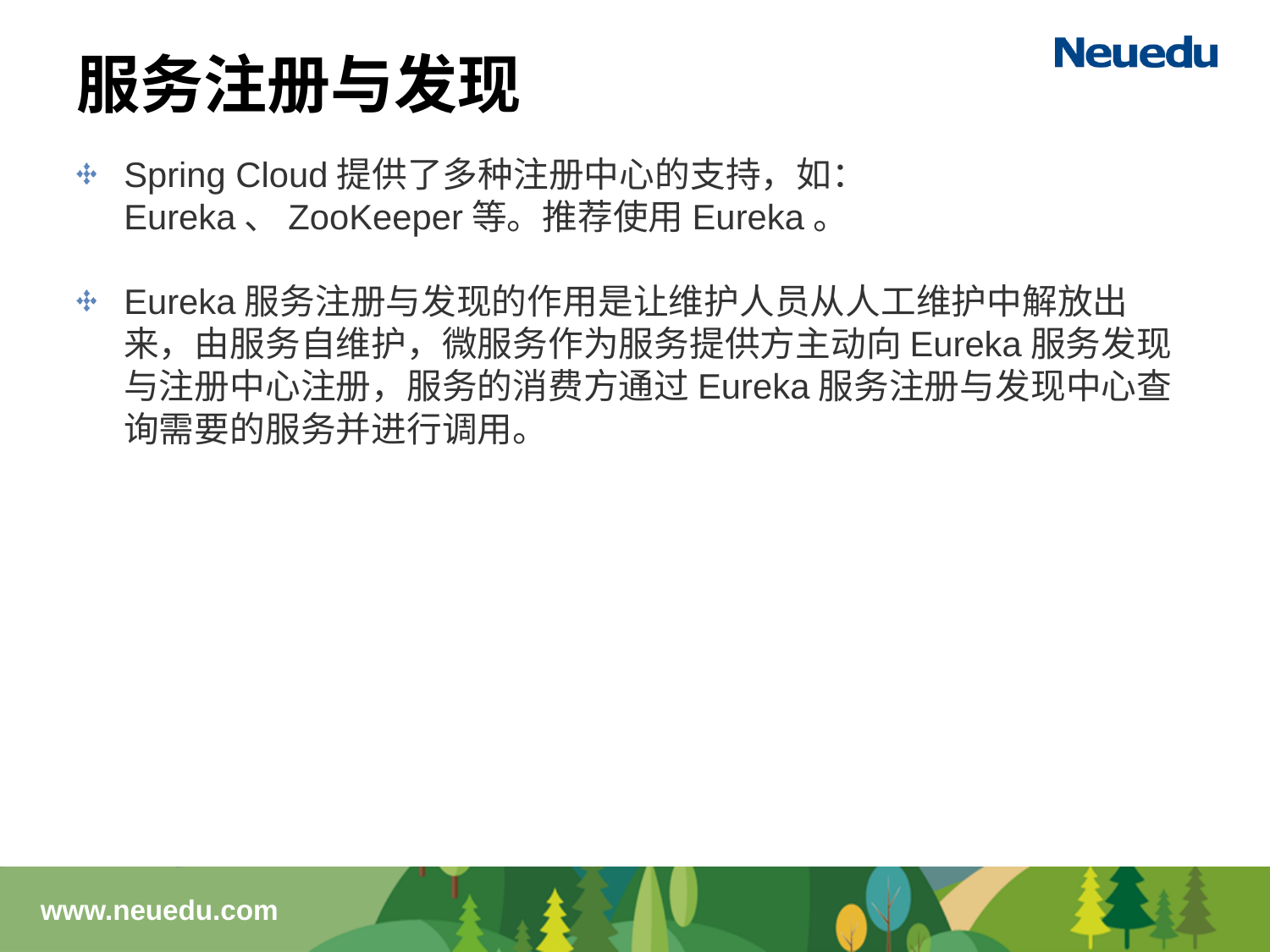

# 服务注册与发现
Spring Cloud提供了多种注册中心的支持，如：Eureka、ZooKeeper等。推荐使用Eureka。

Eureka服务注册与发现的作用是让维护人员从人工维护中解放出来，由服务自维护，微服务作为服务提供方主动向Eureka服务发现与注册中心注册，服务的消费方通过Eureka服务注册与发现中心查询需要的服务并进行调用。